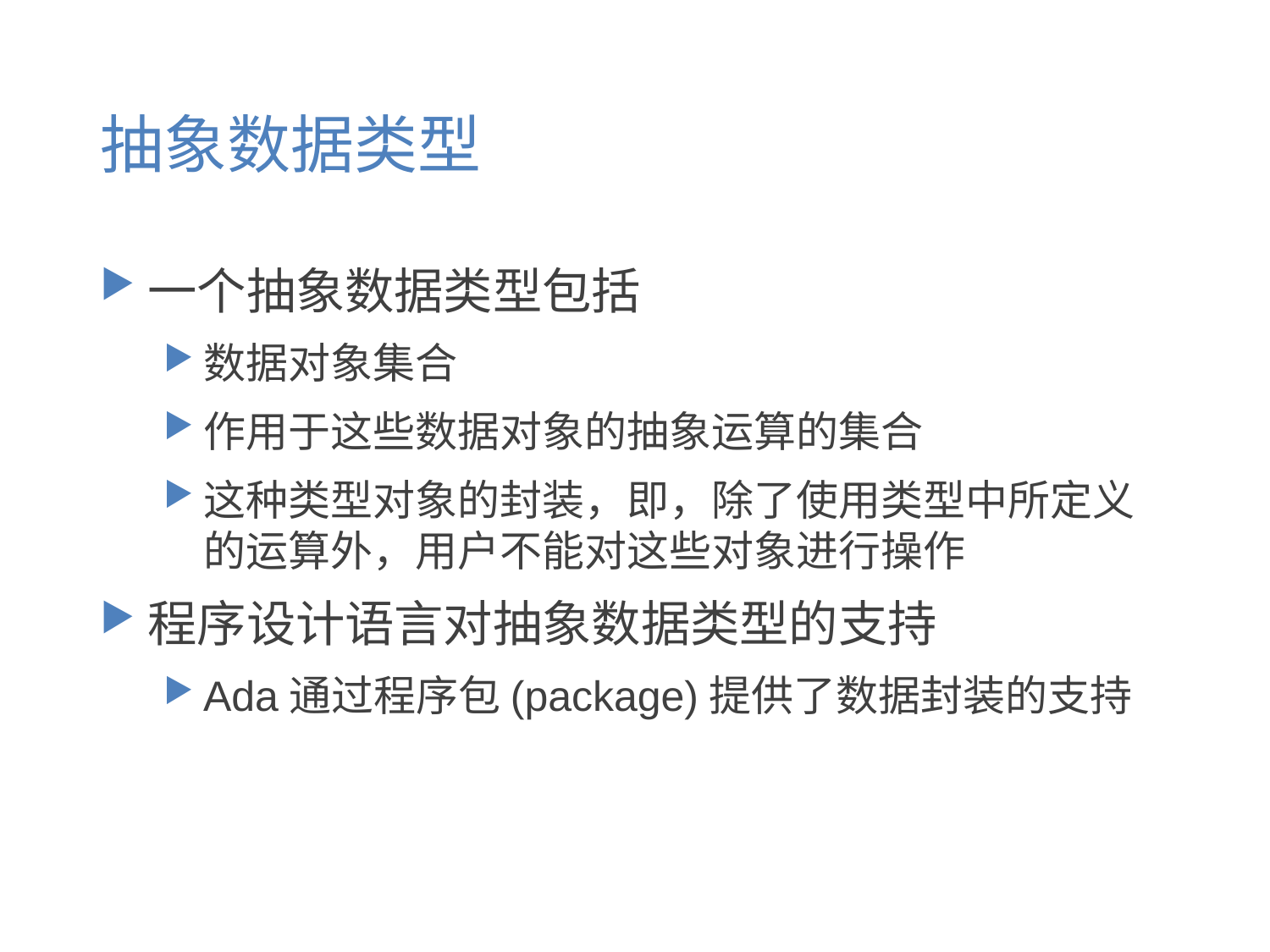

# 抽象数据类型
一个抽象数据类型包括
数据对象集合
作用于这些数据对象的抽象运算的集合
这种类型对象的封装，即，除了使用类型中所定义的运算外，用户不能对这些对象进行操作
程序设计语言对抽象数据类型的支持
Ada通过程序包(package)提供了数据封装的支持